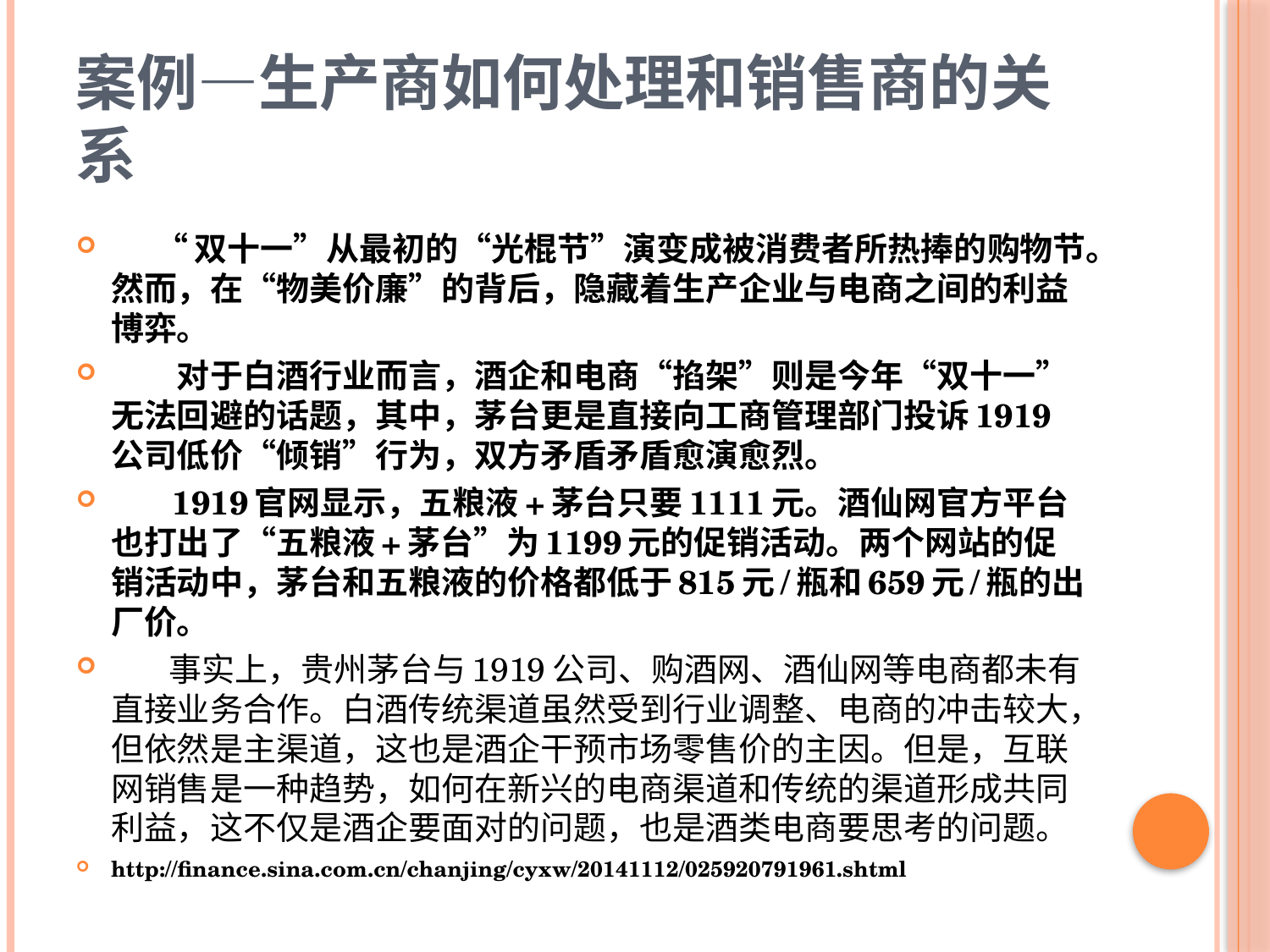

# 案例—生产商如何处理和销售商的关系
      “双十一”从最初的“光棍节”演变成被消费者所热捧的购物节。然而，在“物美价廉”的背后，隐藏着生产企业与电商之间的利益博弈。
　　对于白酒行业而言，酒企和电商“掐架”则是今年“双十一”无法回避的话题，其中，茅台更是直接向工商管理部门投诉1919公司低价“倾销”行为，双方矛盾矛盾愈演愈烈。
　   1919官网显示，五粮液+茅台只要1111元。酒仙网官方平台也打出了“五粮液+茅台”为1199元的促销活动。两个网站的促销活动中，茅台和五粮液的价格都低于815元/瓶和659元/瓶的出厂价。
       事实上，贵州茅台与1919公司、购酒网、酒仙网等电商都未有直接业务合作。白酒传统渠道虽然受到行业调整、电商的冲击较大，但依然是主渠道，这也是酒企干预市场零售价的主因。但是，互联网销售是一种趋势，如何在新兴的电商渠道和传统的渠道形成共同利益，这不仅是酒企要面对的问题，也是酒类电商要思考的问题。
http://finance.sina.com.cn/chanjing/cyxw/20141112/025920791961.shtml